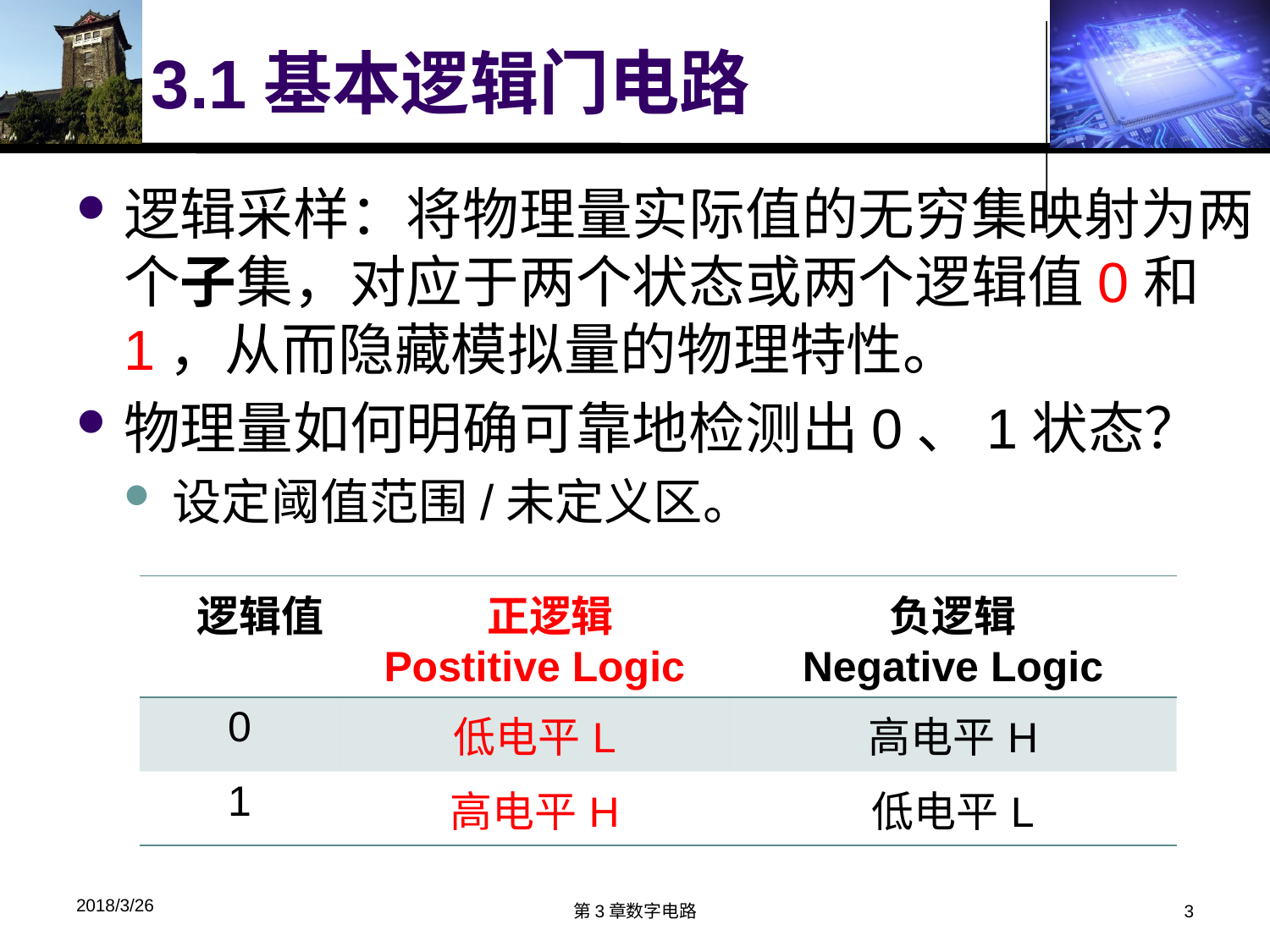

# 3.1基本逻辑门电路
逻辑采样：将物理量实际值的无穷集映射为两个子集，对应于两个状态或两个逻辑值0和1，从而隐藏模拟量的物理特性。
物理量如何明确可靠地检测出0、1状态？
设定阈值范围/未定义区。
| 逻辑值 | 正逻辑 Postitive Logic | 负逻辑 Negative Logic |
| --- | --- | --- |
| 0 | 低电平L | 高电平H |
| 1 | 高电平H | 低电平L |
2018/3/26
第3章数字电路
3